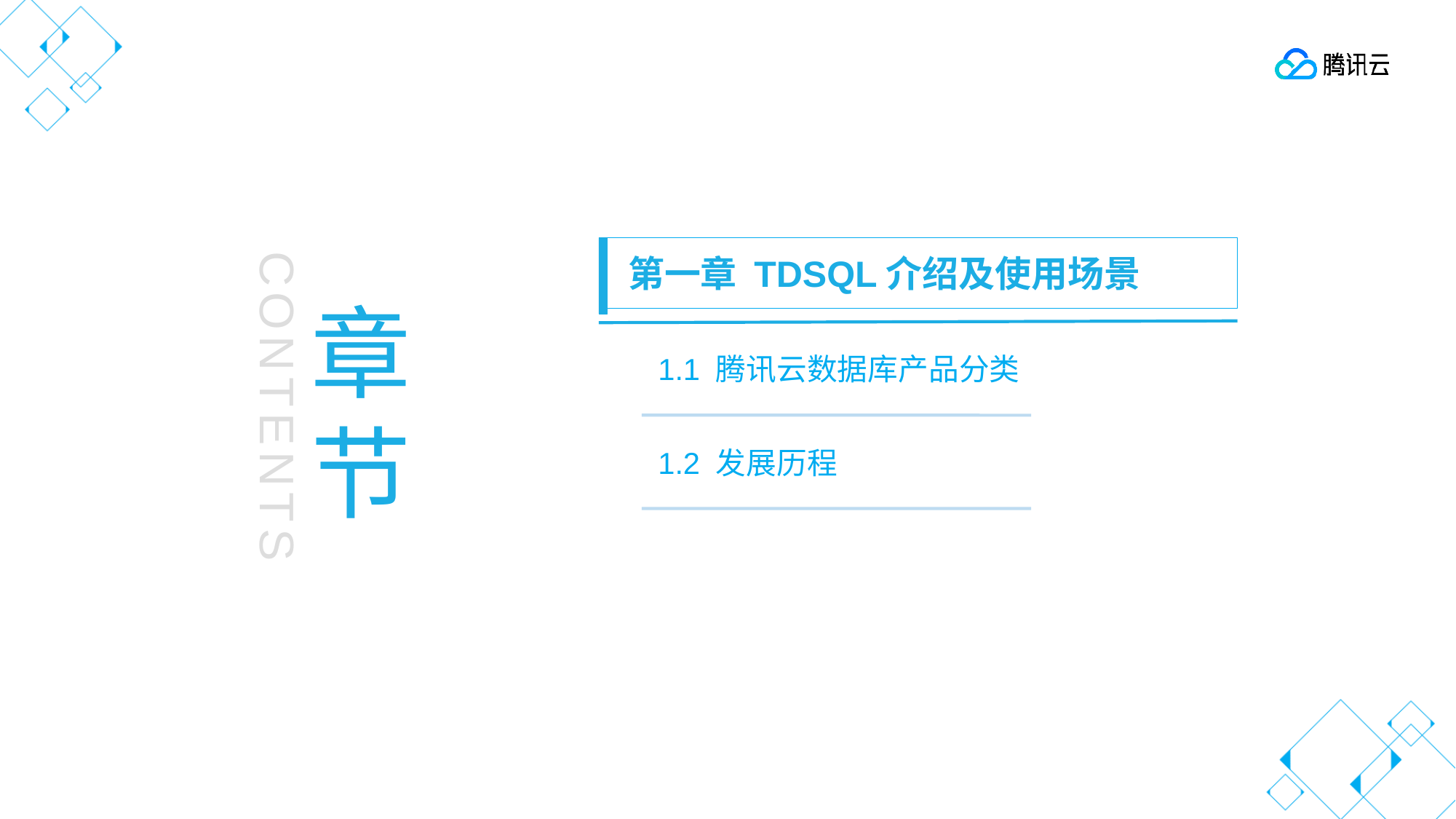

第一章 TDSQL介绍及使用场景
章节

第一章 云计算发展历史
1.1 腾讯云数据库产品分类
CONTENTS

1.2 发展历程